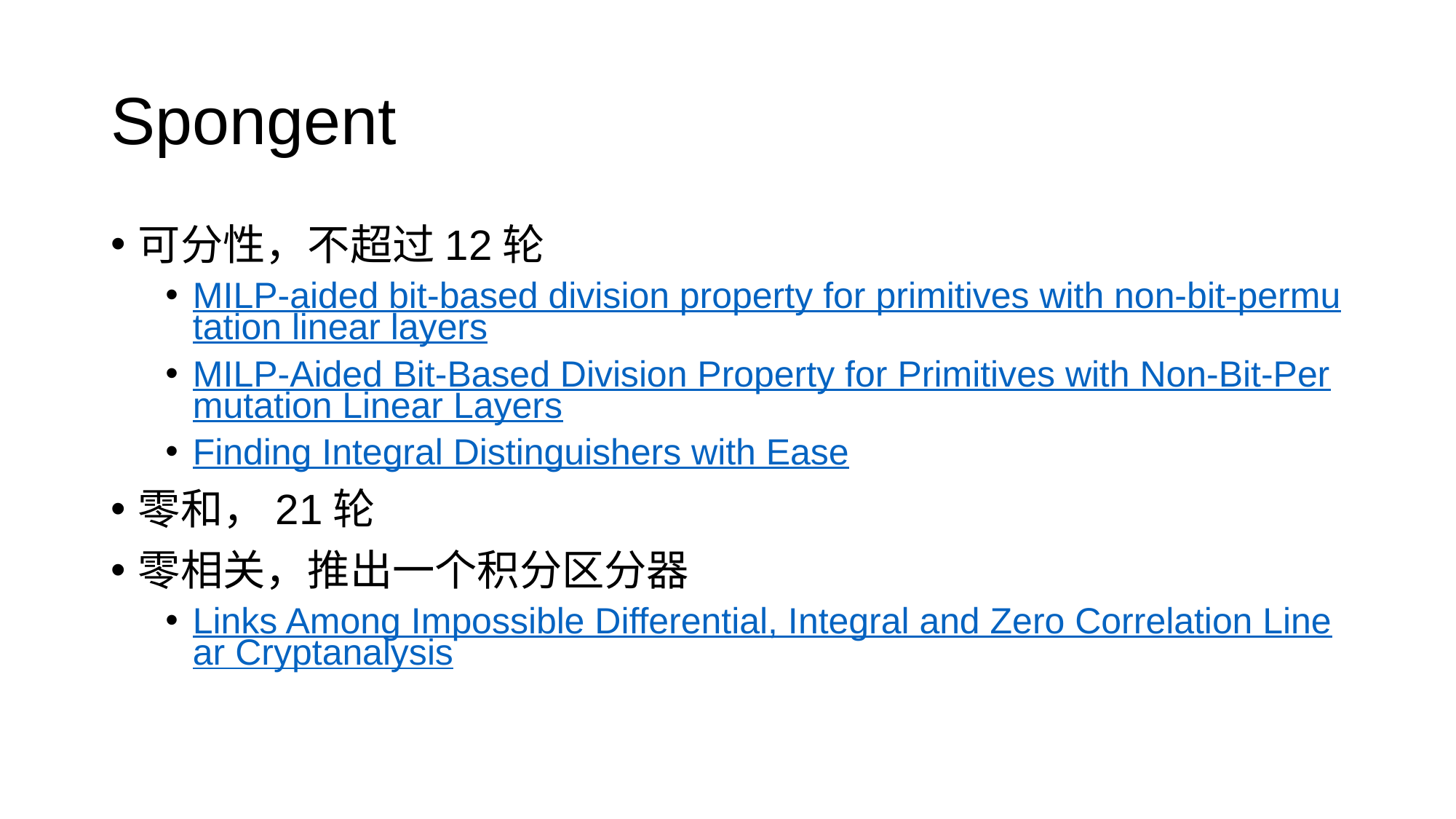

# Spongent
可分性，不超过12轮
MILP-aided bit-based division property for primitives with non-bit-permutation linear layers
MILP-Aided Bit-Based Division Property for Primitives with Non-Bit-Permutation Linear Layers
Finding Integral Distinguishers with Ease
零和，21轮
零相关，推出一个积分区分器
Links Among Impossible Differential, Integral and Zero Correlation Linear Cryptanalysis